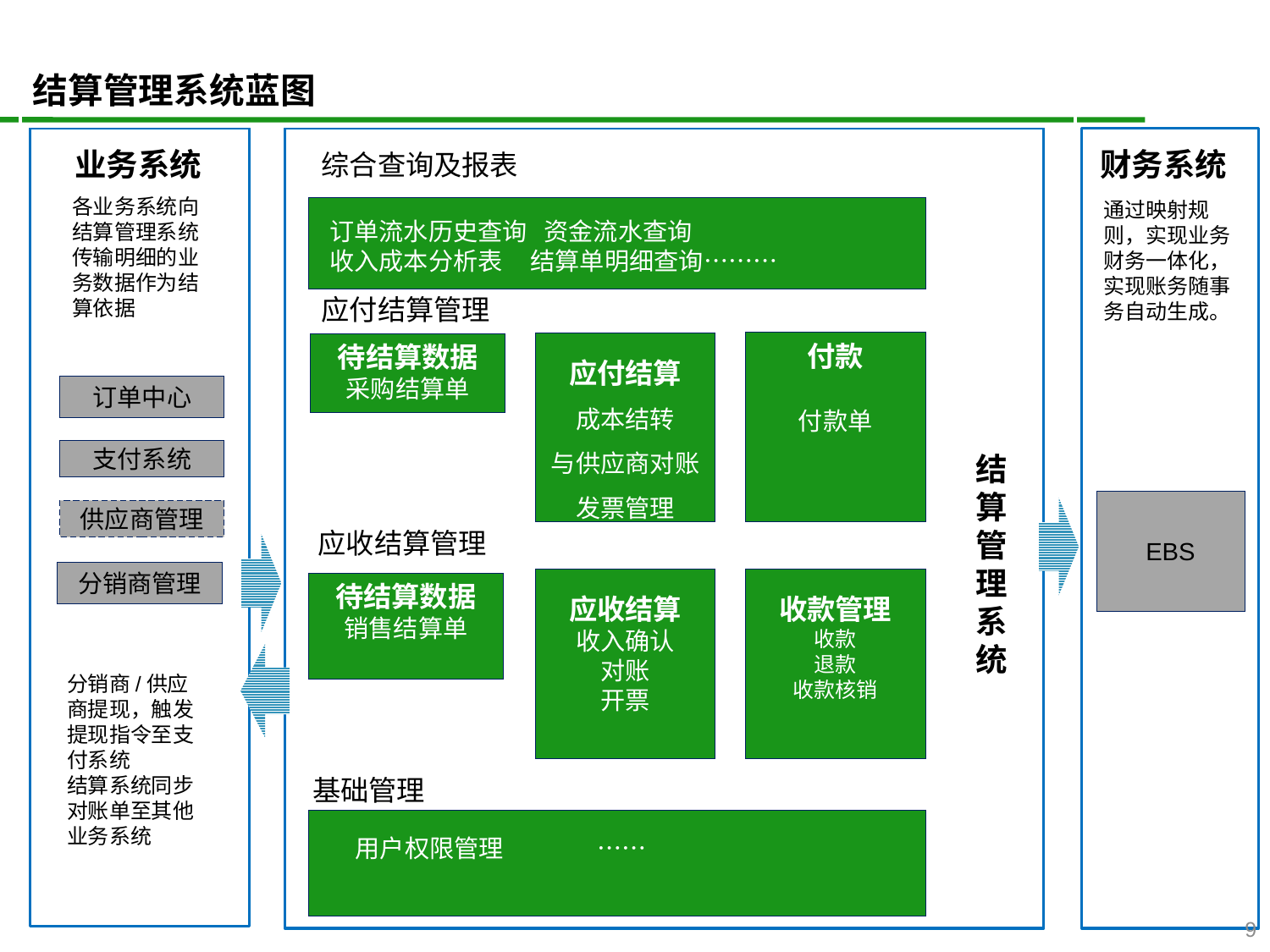

结算管理系统蓝图

业务系统
财务系统
综合查询及报表
各业务系统向结算管理系统传输明细的业务数据作为结算依据

通过映射规则，实现业务财务一体化，实现账务随事务自动生成。

订单流水历史查询   资金流水查询
收入成本分析表     结算单明细查询………
应付结算管理
付款

付款单
应付结算
成本结转
与供应商对账
发票管理

待结算数据
采购结算单
订单中心
支付系统
结算管理系统
EBS

供应商管理
应收结算管理

分销商管理
收款管理
收款
退款
收款核销
应收结算
收入确认
对账
开票
待结算数据
销售结算单

分销商/供应商提现，触发提现指令至支付系统
结算系统同步对账单至其他业务系统

基础管理

 用户权限管理                 ……
9